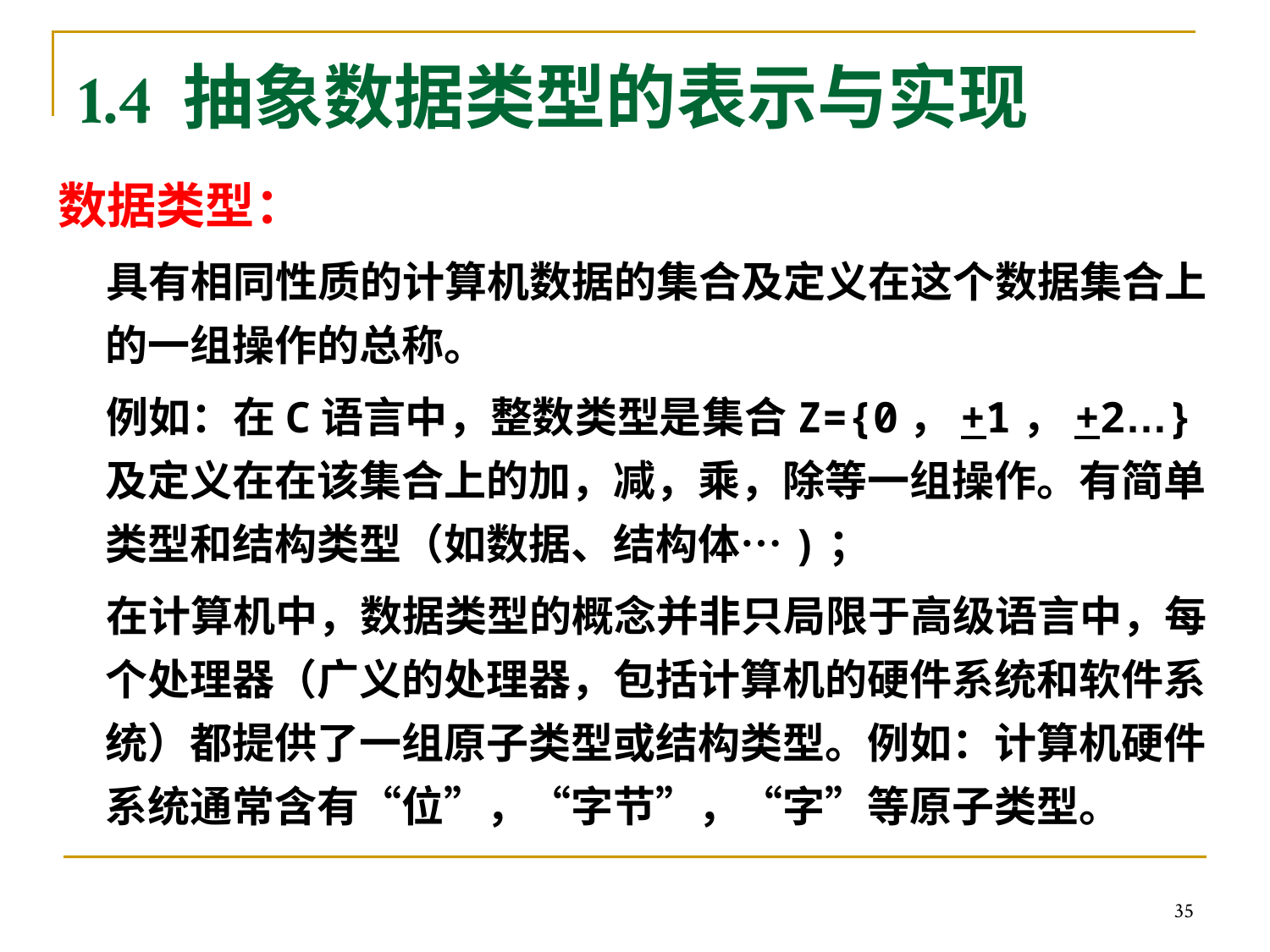

# 1.4 抽象数据类型的表示与实现
数据类型：
    具有相同性质的计算机数据的集合及定义在这个数据集合上的一组操作的总称。
    例如：在C语言中，整数类型是集合Z={0，+1，+2…}及定义在在该集合上的加，减，乘，除等一组操作。有简单类型和结构类型（如数据、结构体…)；
    在计算机中，数据类型的概念并非只局限于高级语言中，每个处理器（广义的处理器，包括计算机的硬件系统和软件系统）都提供了一组原子类型或结构类型。例如：计算机硬件系统通常含有“位”，“字节”，“字”等原子类型。
35